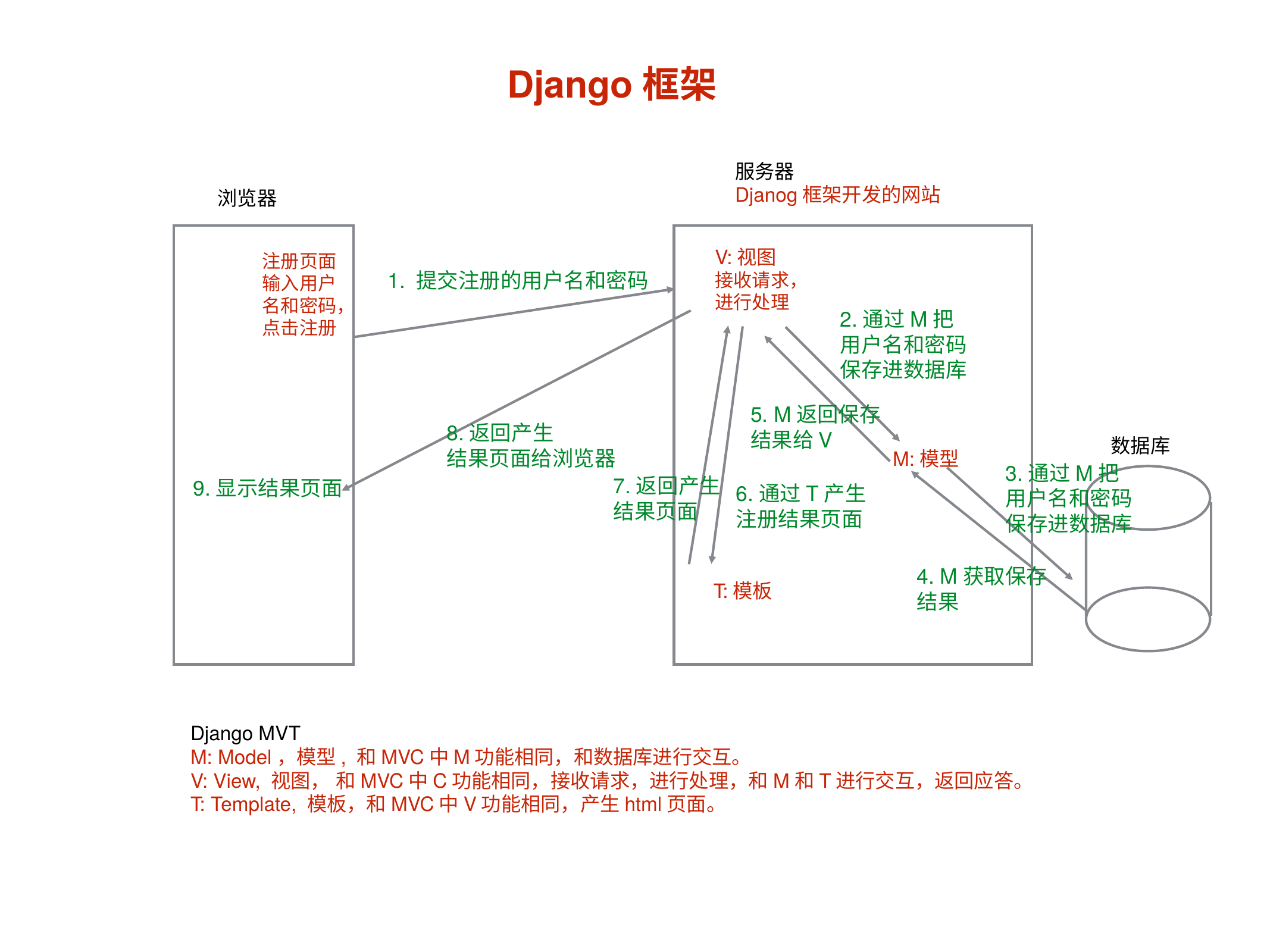

Django框架
服务器
Djanog框架开发的网站
浏览器

V:视图
接收请求，
进行处理
注册页面
输入用户
名和密码，
点击注册
1. 提交注册的用户名和密码

2.通过M把
用户名和密码
保存进数据库

5. M返回保存
结果给V
8.返回产生
结果页面给浏览器
数据库
M:模型
3.通过M把
用户名和密码
保存进数据库
7.返回产生
结果页面

9.显示结果页面
6.通过T产生
注册结果页面

4. M获取保存
结果
T:模板

Django MVT
M: Model，模型, 和MVC中M功能相同，和数据库进行交互。
V: View, 视图， 和MVC中C功能相同，接收请求，进行处理，和M和T进行交互，返回应答。
T: Template, 模板，和MVC中V功能相同，产生html页面。